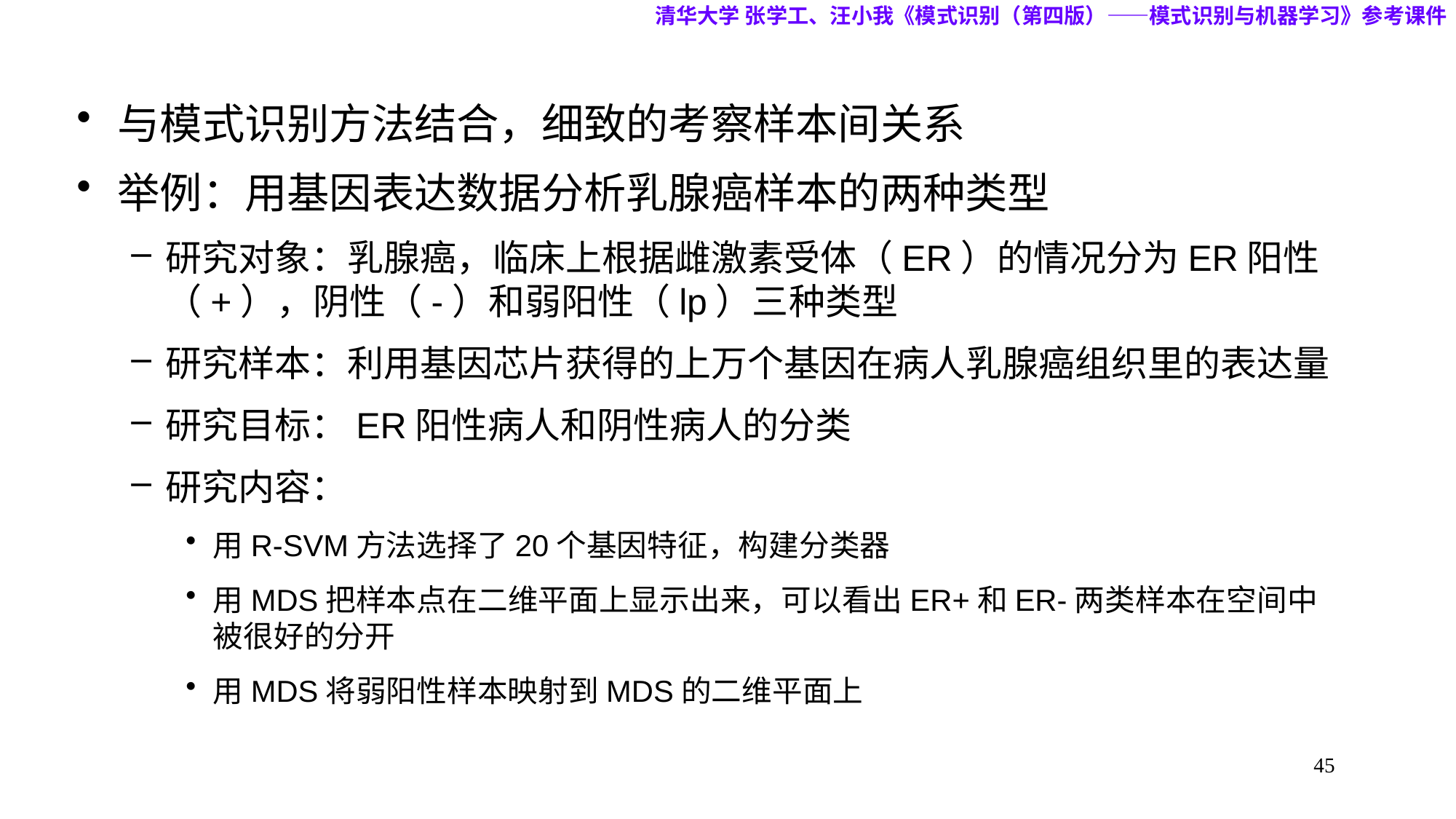

清华大学 张学工、汪小我《模式识别（第四版）——模式识别与机器学习》参考课件
与模式识别方法结合，细致的考察样本间关系
举例：用基因表达数据分析乳腺癌样本的两种类型
研究对象：乳腺癌，临床上根据雌激素受体（ER）的情况分为ER阳性（+），阴性（-）和弱阳性（lp）三种类型
研究样本：利用基因芯片获得的上万个基因在病人乳腺癌组织里的表达量
研究目标：ER阳性病人和阴性病人的分类
研究内容：
用R-SVM方法选择了20个基因特征，构建分类器
用MDS把样本点在二维平面上显示出来，可以看出ER+和ER-两类样本在空间中被很好的分开
用MDS将弱阳性样本映射到MDS的二维平面上

45